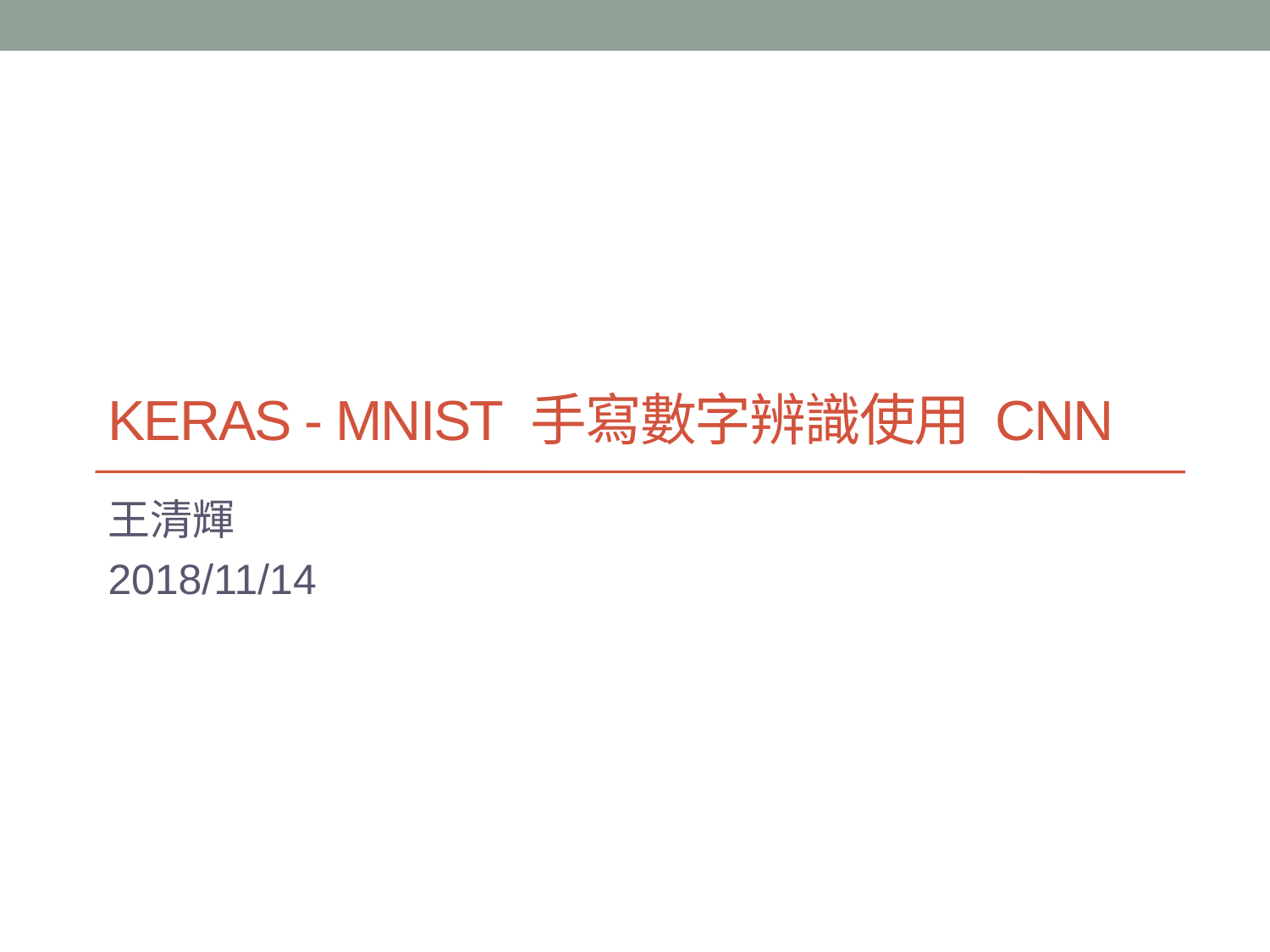

# Keras - MNIST 手寫數字辨識使用 CNN
王清輝
2018/11/14